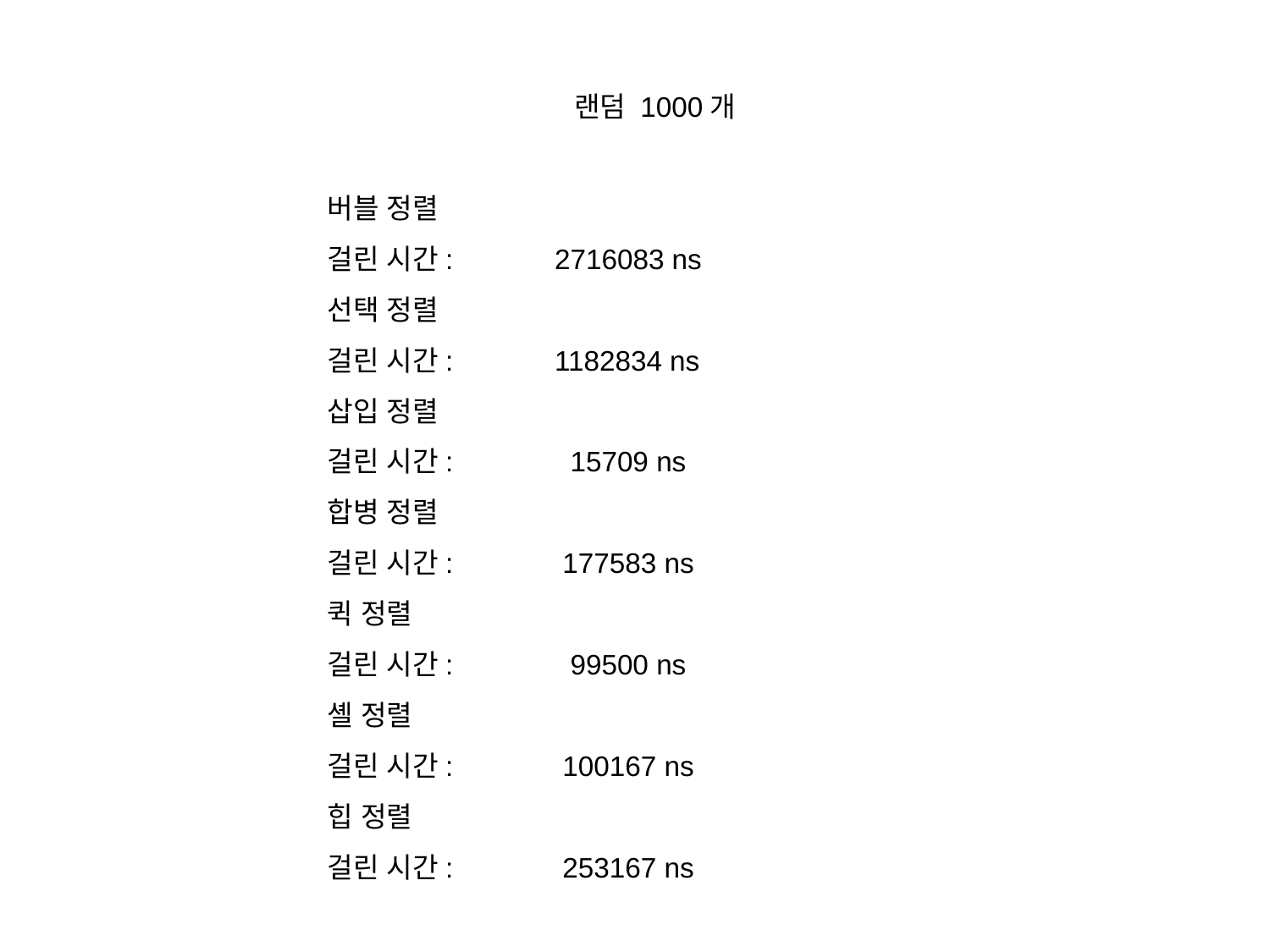

랜덤 1000개

버블 정렬
걸린 시간:             2716083 ns
선택 정렬
걸린 시간:             1182834 ns
삽입 정렬
걸린 시간:               15709 ns
합병 정렬
걸린 시간:              177583 ns
퀵 정렬
걸린 시간:               99500 ns
셸 정렬
걸린 시간:              100167 ns
힙 정렬
걸린 시간:              253167 ns